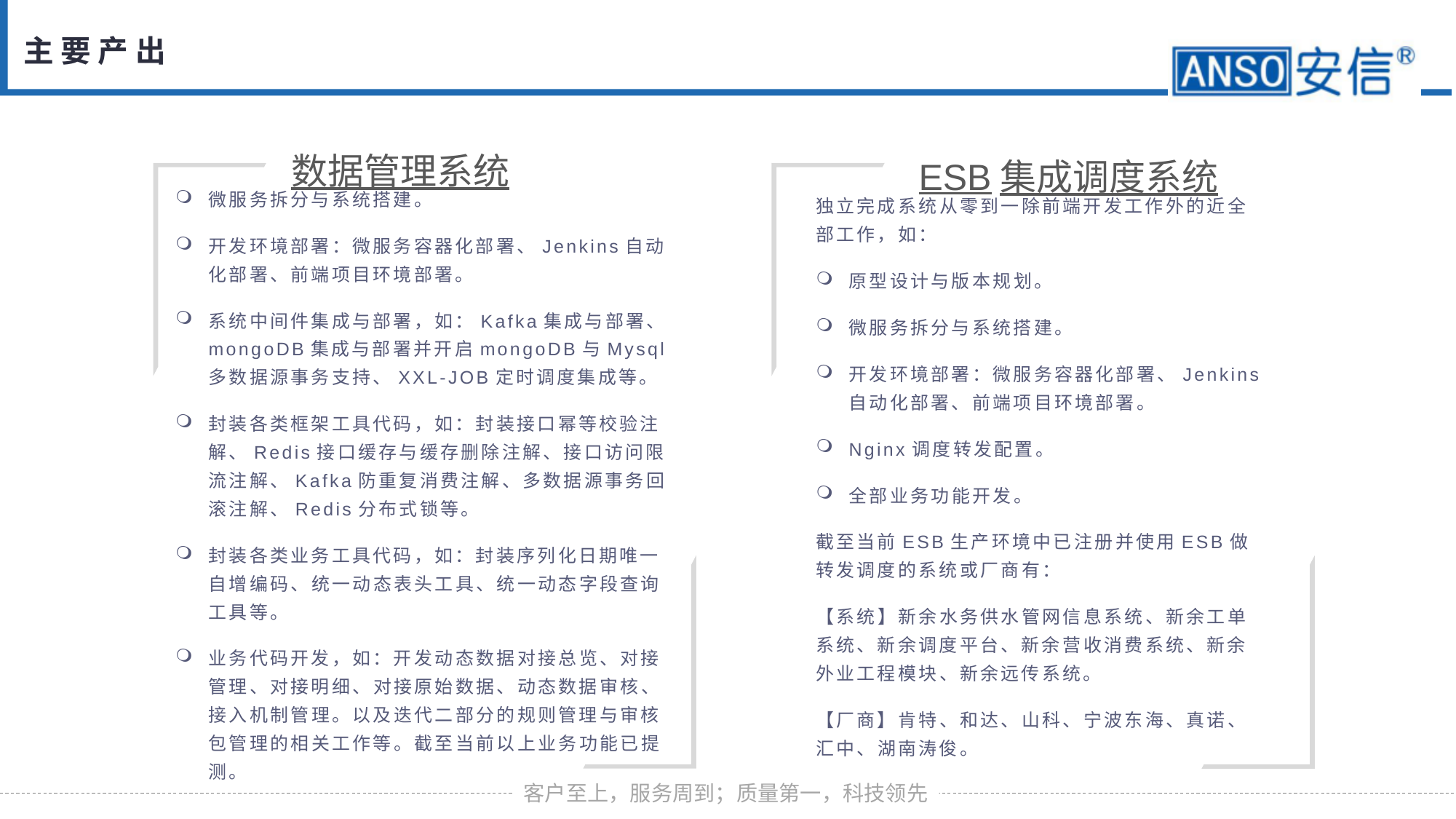

主 要 产 出
ESB集成调度系统
数据管理系统

微服务拆分与系统搭建。
开发环境部署：微服务容器化部署、Jenkins自动化部署、前端项目环境部署。
系统中间件集成与部署，如：Kafka集成与部署、mongoDB集成与部署并开启mongoDB与Mysql多数据源事务支持、XXL-JOB定时调度集成等。
封装各类框架工具代码，如：封装接口幂等校验注解、Redis接口缓存与缓存删除注解、接口访问限流注解、Kafka防重复消费注解、多数据源事务回滚注解、Redis分布式锁等。
封装各类业务工具代码，如：封装序列化日期唯一自增编码、统一动态表头工具、统一动态字段查询工具等。
业务代码开发，如：开发动态数据对接总览、对接管理、对接明细、对接原始数据、动态数据审核、接入机制管理。以及迭代二部分的规则管理与审核包管理的相关工作等。截至当前以上业务功能已提测。
独立完成系统从零到一除前端开发工作外的近全部工作，如：
原型设计与版本规划。
微服务拆分与系统搭建。
开发环境部署：微服务容器化部署、Jenkins自动化部署、前端项目环境部署。
Nginx调度转发配置。
全部业务功能开发。
截至当前ESB生产环境中已注册并使用ESB做转发调度的系统或厂商有：
【系统】新余水务供水管网信息系统、新余工单系统、新余调度平台、新余营收消费系统、新余外业工程模块、新余远传系统。
【厂商】肯特、和达、山科、宁波东海、真诺、汇中、湖南涛俊。

6